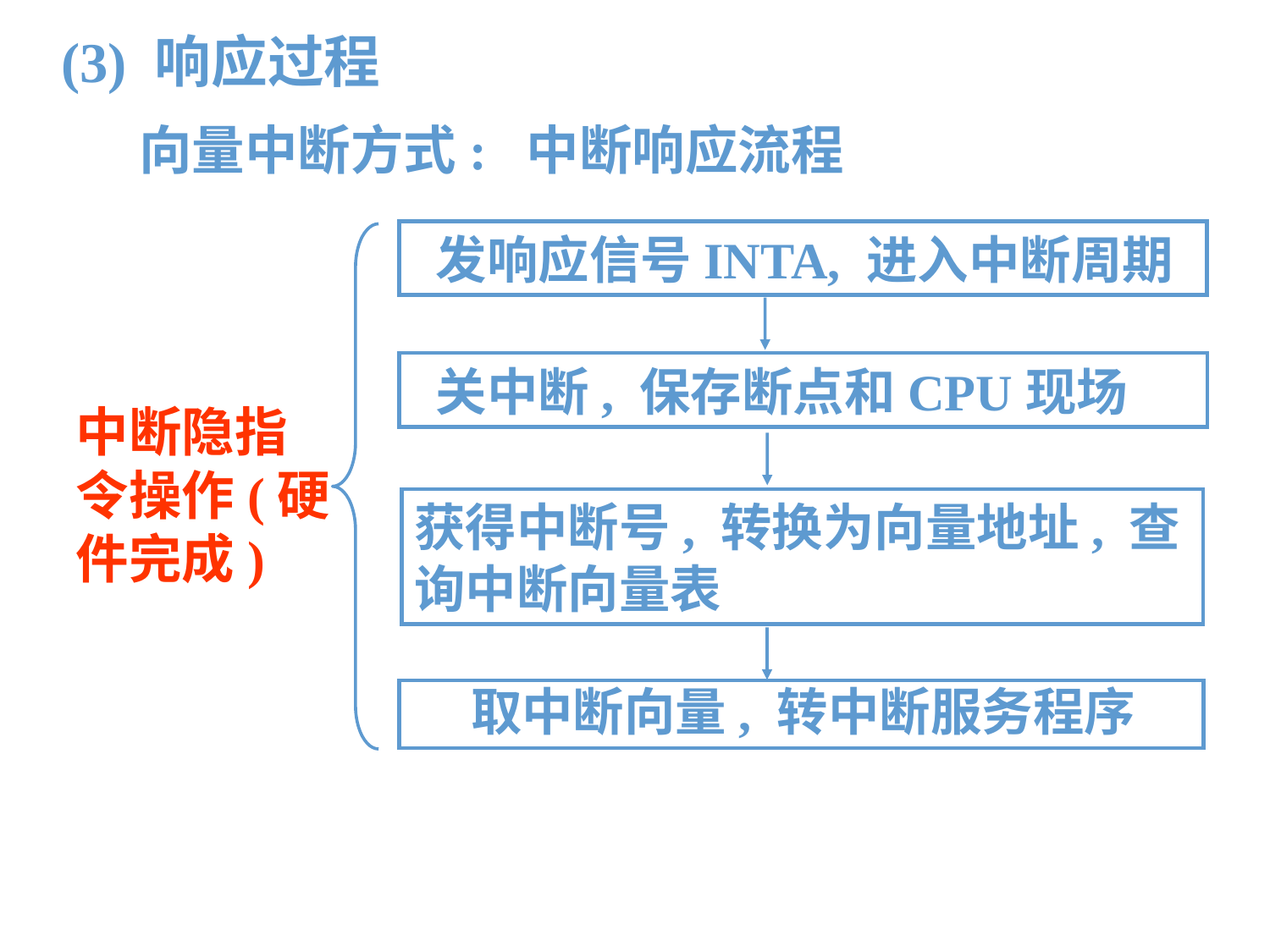

(3) 响应过程
  向量中断方式:  中断响应流程
 发响应信号INTA, 进入中断周期

 关中断, 保存断点和CPU现场
中断隐指令操作(硬件完成)

获得中断号, 转换为向量地址, 查询中断向量表

    取中断向量, 转中断服务程序